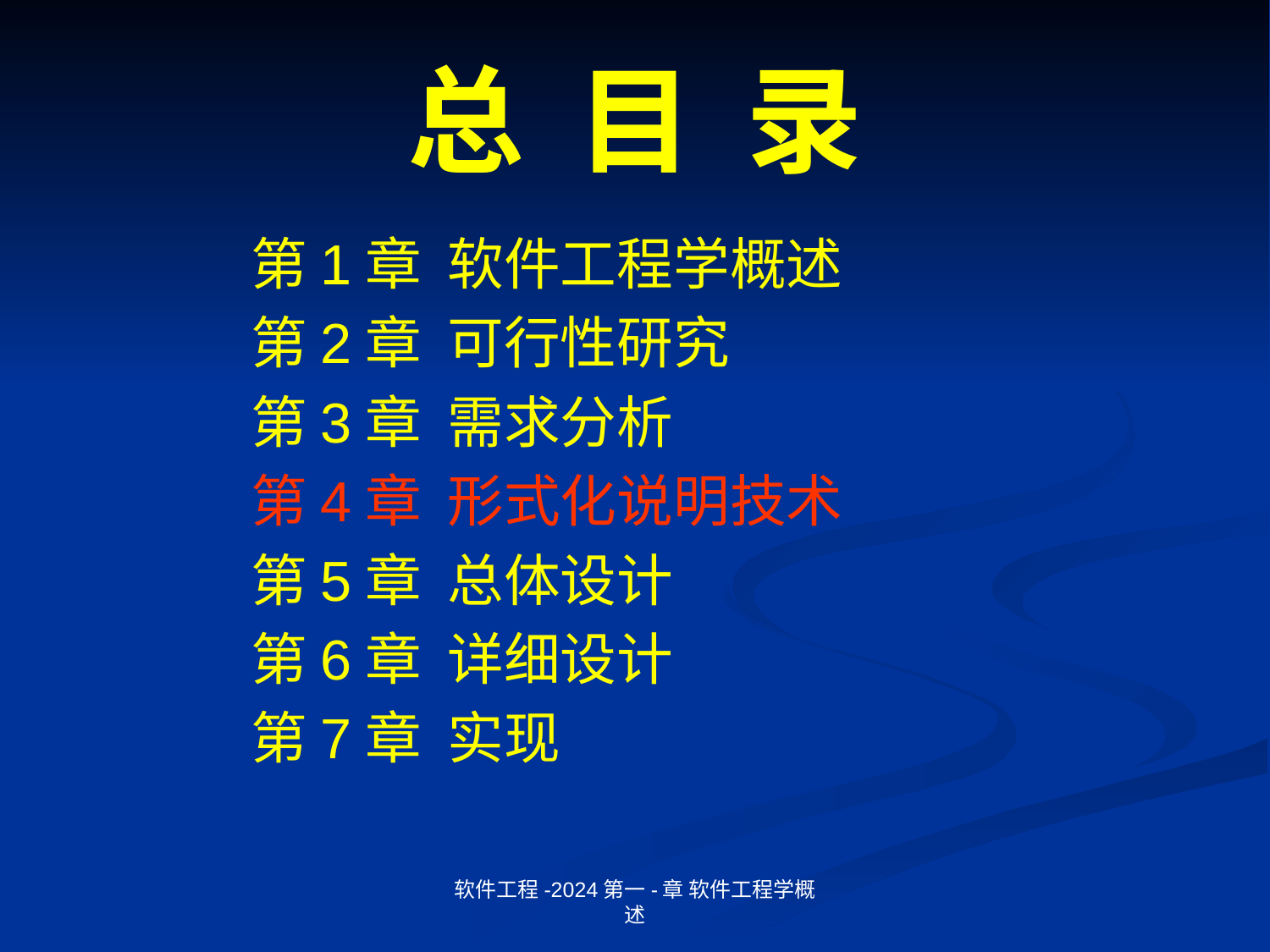

# 总  目  录
		第1章  软件工程学概述
		第2章  可行性研究
		第3章  需求分析
		第4章  形式化说明技术
		第5章  总体设计
		第6章  详细设计
		第7章  实现

软件工程-2024第一-章 软件工程学概述
8